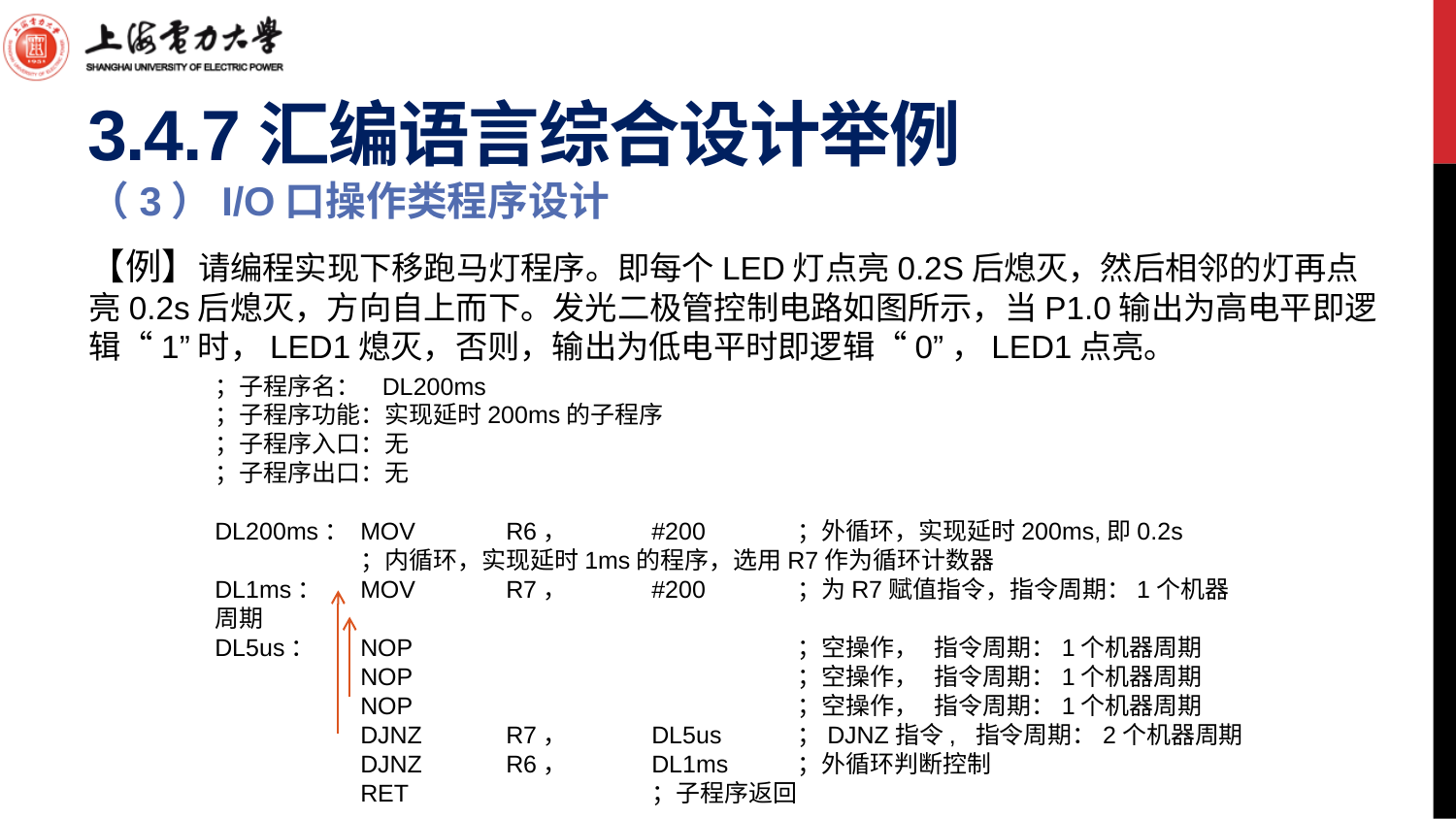

# 3.4.7汇编语言综合设计举例
（3）I/O口操作类程序设计
【例】请编程实现下移跑马灯程序。即每个LED灯点亮0.2S后熄灭，然后相邻的灯再点亮0.2s后熄灭，方向自上而下。发光二极管控制电路如图所示，当P1.0输出为高电平即逻辑“1”时，LED1熄灭，否则，输出为低电平时即逻辑“0”，LED1点亮。
；子程序名：   DL200ms
；子程序功能：实现延时200ms的子程序
；子程序入口：无
；子程序出口：无

DL200ms：	MOV 	R6，	#200	；外循环，实现延时200ms,即0.2s
	；内循环，实现延时1ms的程序，选用R7作为循环计数器
DL1ms：	MOV 	R7，	#200	；为R7赋值指令，指令周期：1个机器周期
DL5us：	NOP			；空操作，   指令周期：1个机器周期
	NOP			；空操作，   指令周期：1个机器周期
	NOP			；空操作，   指令周期：1个机器周期
	DJNZ	R7，	DL5us	；DJNZ指令,  指令周期：2个机器周期
	DJNZ	R6，	DL1ms	；外循环判断控制
	RET		；子程序返回